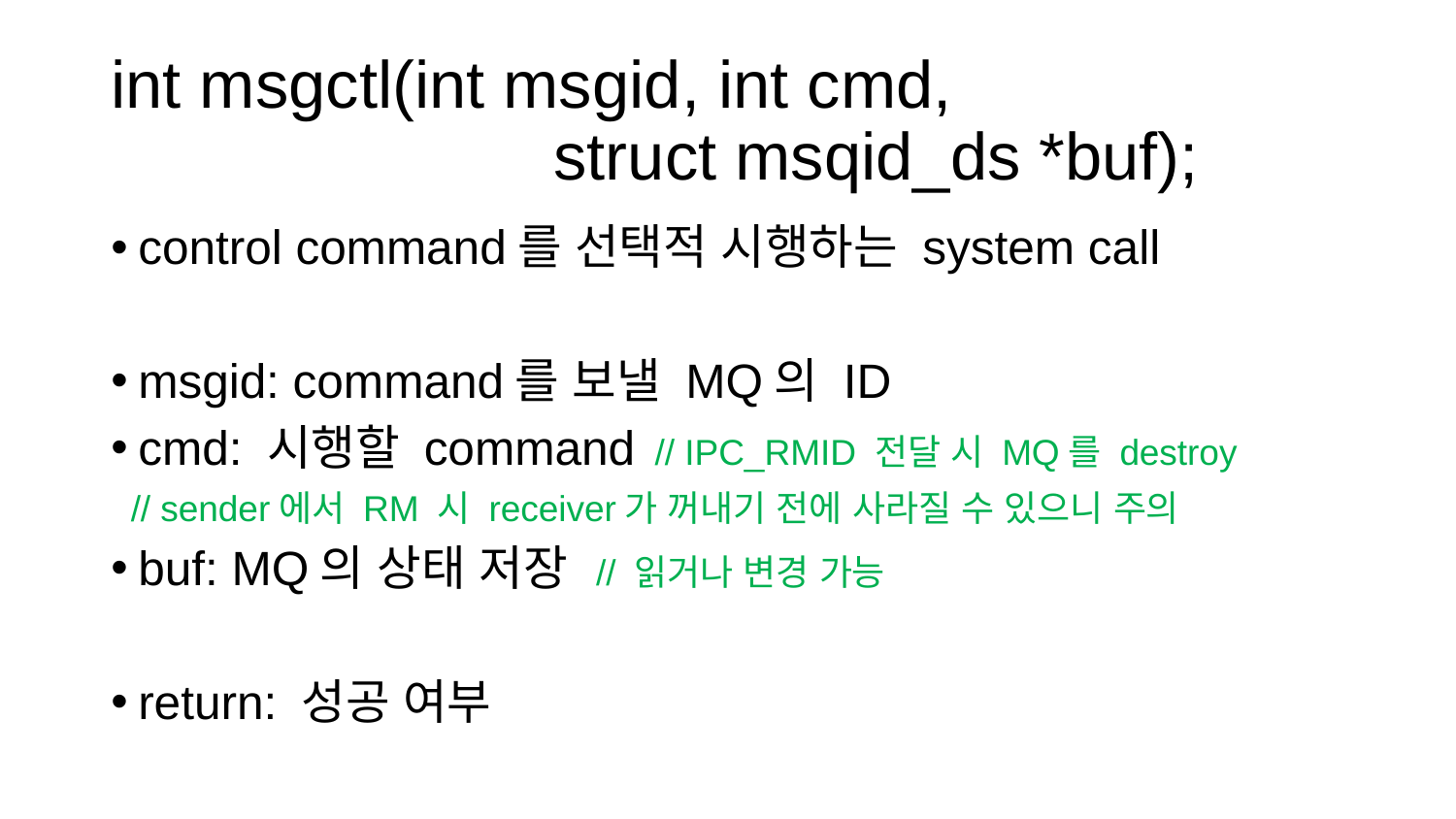

# int msgctl(int msgid, int cmd, struct msqid_ds *buf);
control command를 선택적 시행하는 system call

msgid: command를 보낼 MQ의 ID
cmd: 시행할 command  // IPC_RMID 전달 시 MQ를 destroy
  // sender에서 RM 시 receiver가 꺼내기 전에 사라질 수 있으니 주의
buf: MQ의 상태 저장  // 읽거나 변경 가능

return: 성공 여부